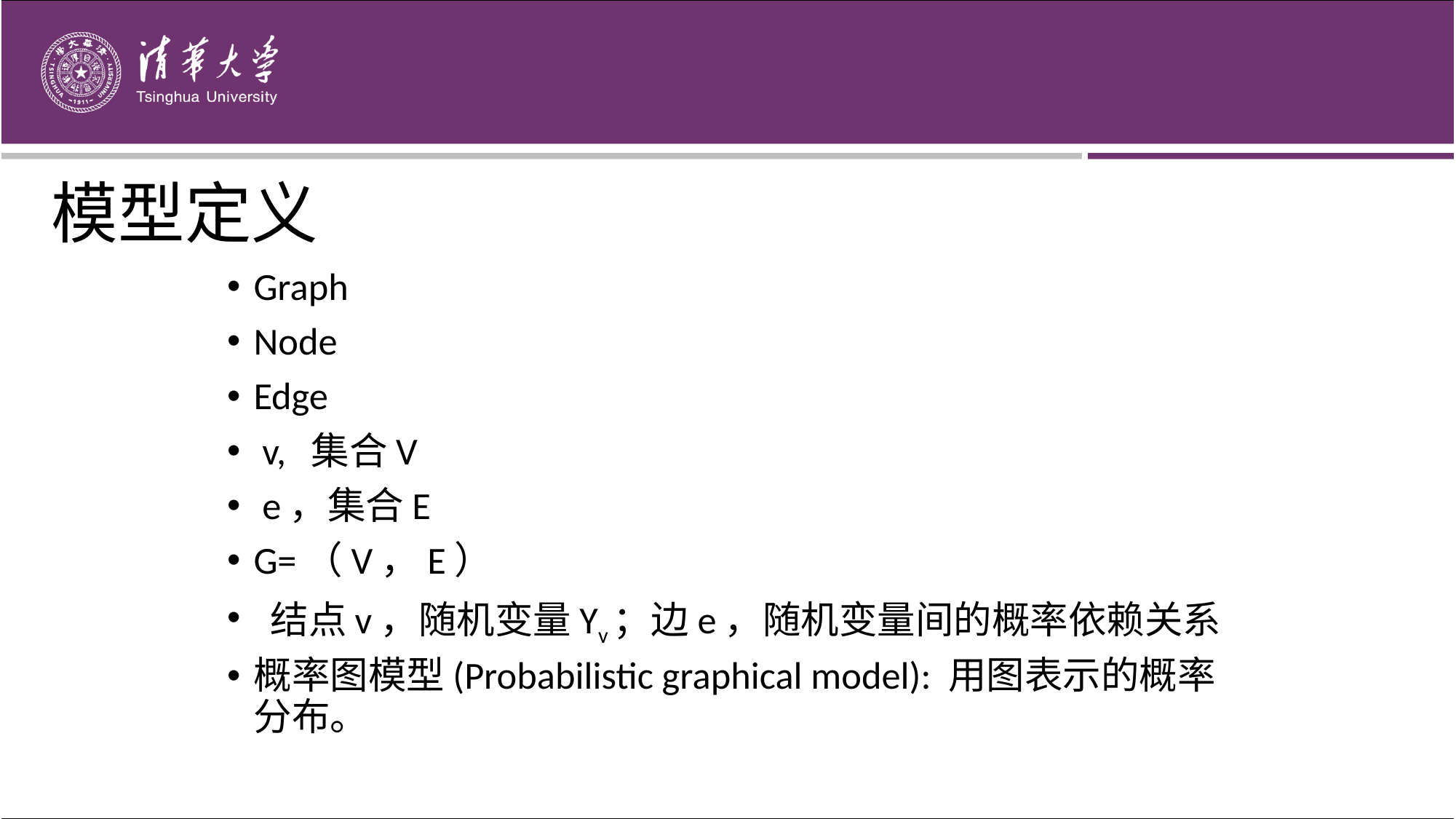

# 模型定义
Graph
Node
Edge
 v,  集合V
 e，集合E
G=（V，E）
 结点v，随机变量Yv；边e，随机变量间的概率依赖关系
概率图模型(Probabilistic graphical model): 用图表示的概率分布。